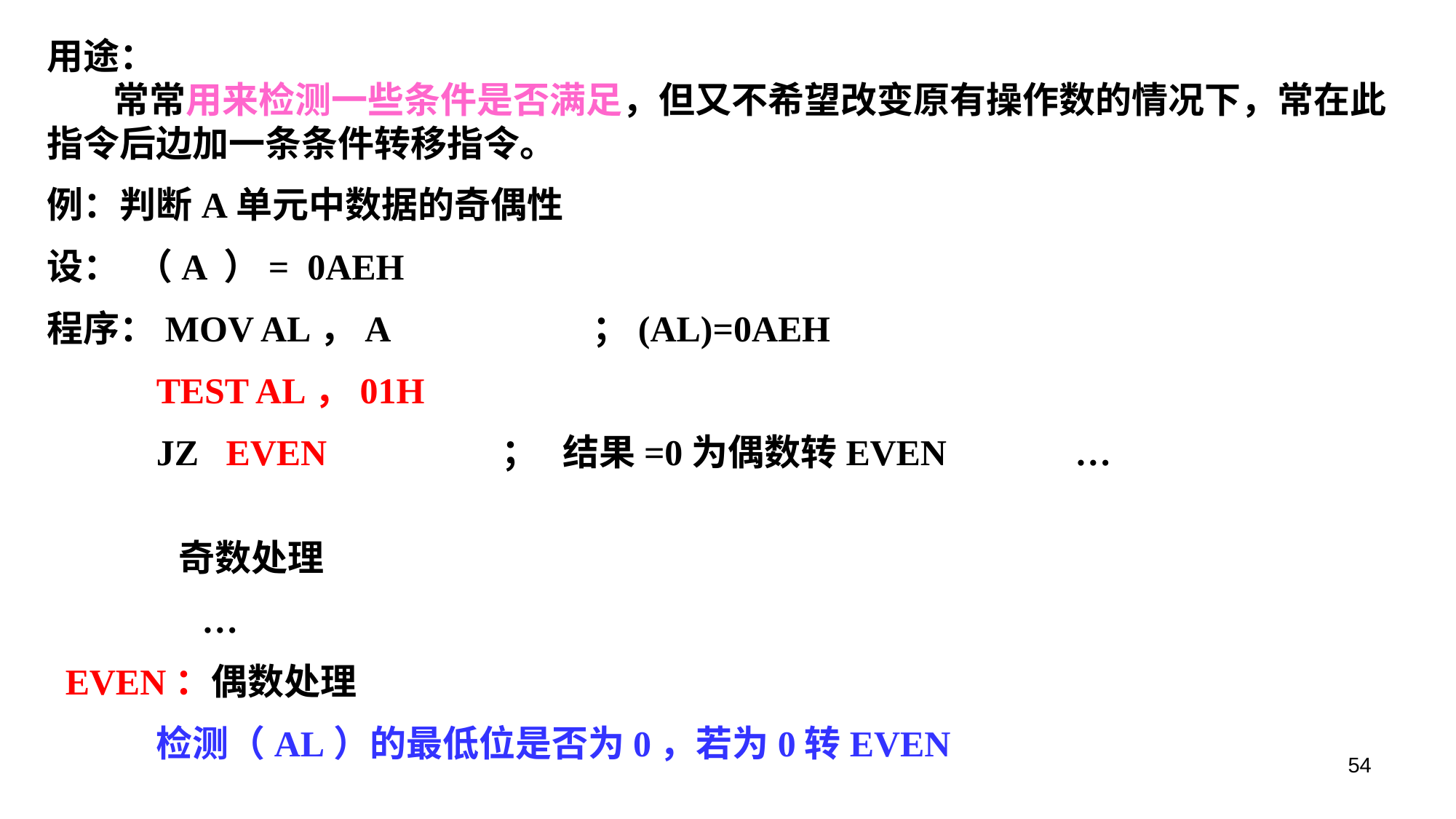

用途：
       常常用来检测一些条件是否满足，但又不希望改变原有操作数的情况下，常在此指令后边加一条条件转移指令。
例：判断A单元中数据的奇偶性
设：  （A ）=  0AEH
程序：MOV AL，A		；(AL)=0AEH
  	TEST AL，01H
  	JZ   EVEN  		 ；   结果=0为偶数转EVEN 	     …
               奇数处理
	     …
  EVEN：偶数处理
	检测（AL）的最低位是否为0，若为0转EVEN
54